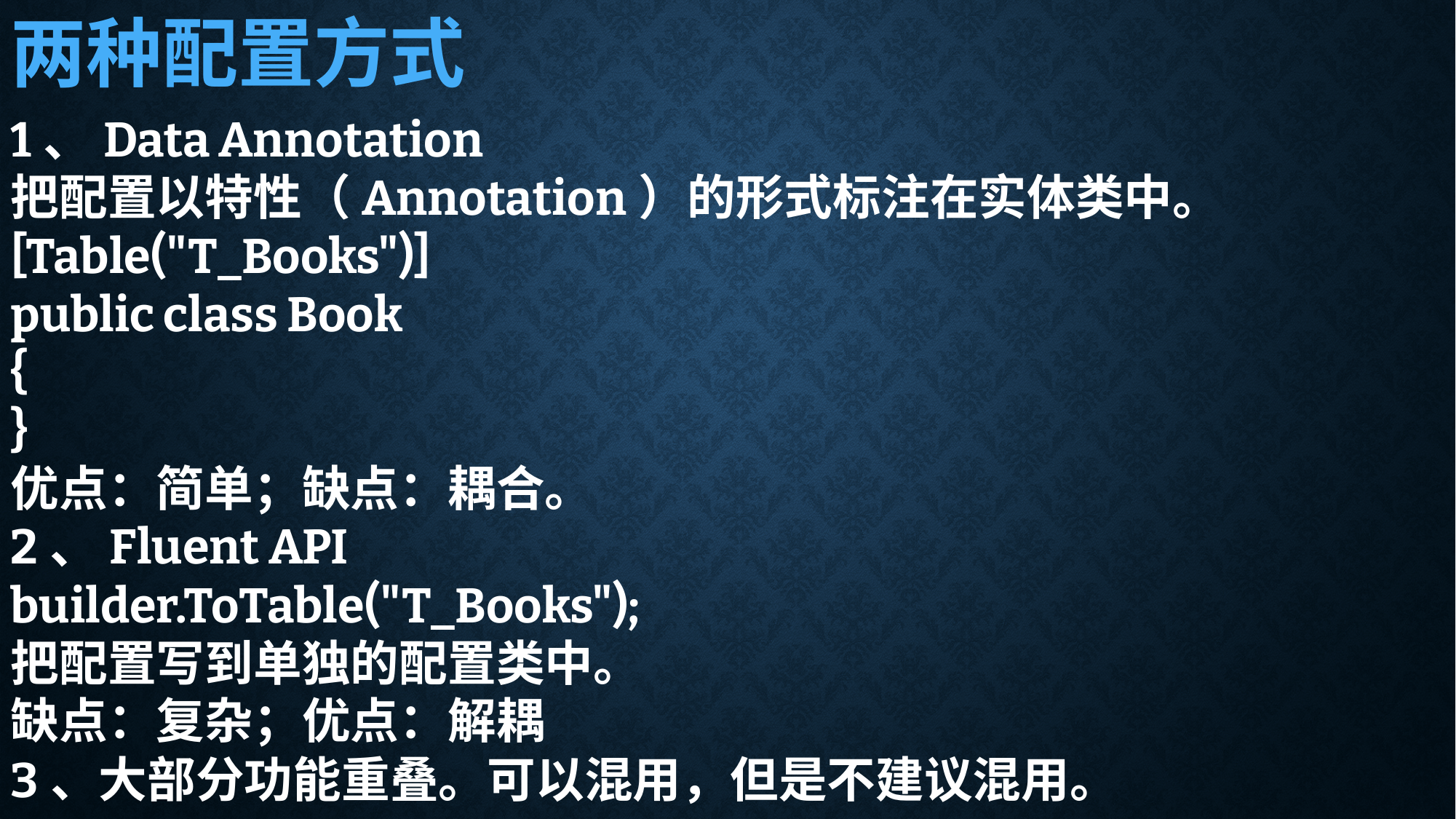

两种配置方式
1、Data Annotation
把配置以特性（Annotation）的形式标注在实体类中。
[Table("T_Books")]
public class Book
{
}
优点：简单；缺点：耦合。
2、Fluent API
builder.ToTable("T_Books");
把配置写到单独的配置类中。
缺点：复杂；优点：解耦
3、大部分功能重叠。可以混用，但是不建议混用。